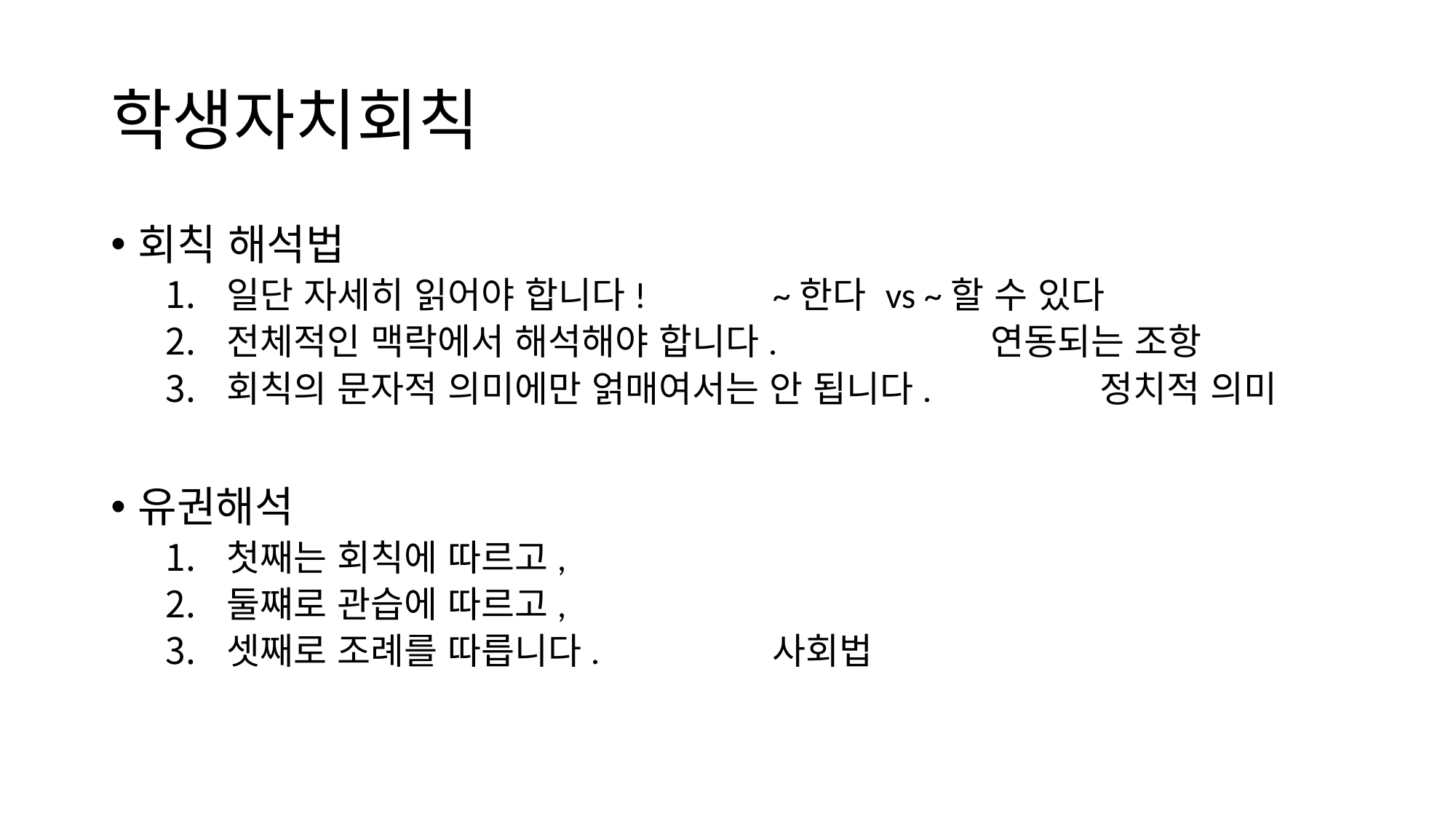

# 학생자치회칙
회칙 해석법
일단 자세히 읽어야 합니다! 		~한다 vs ~할 수 있다
전체적인 맥락에서 해석해야 합니다.		연동되는 조항
회칙의 문자적 의미에만 얽매여서는 안 됩니다.	 	정치적 의미

유권해석
첫째는 회칙에 따르고,
둘쨰로 관습에 따르고,
셋째로 조례를 따릅니다.		사회법